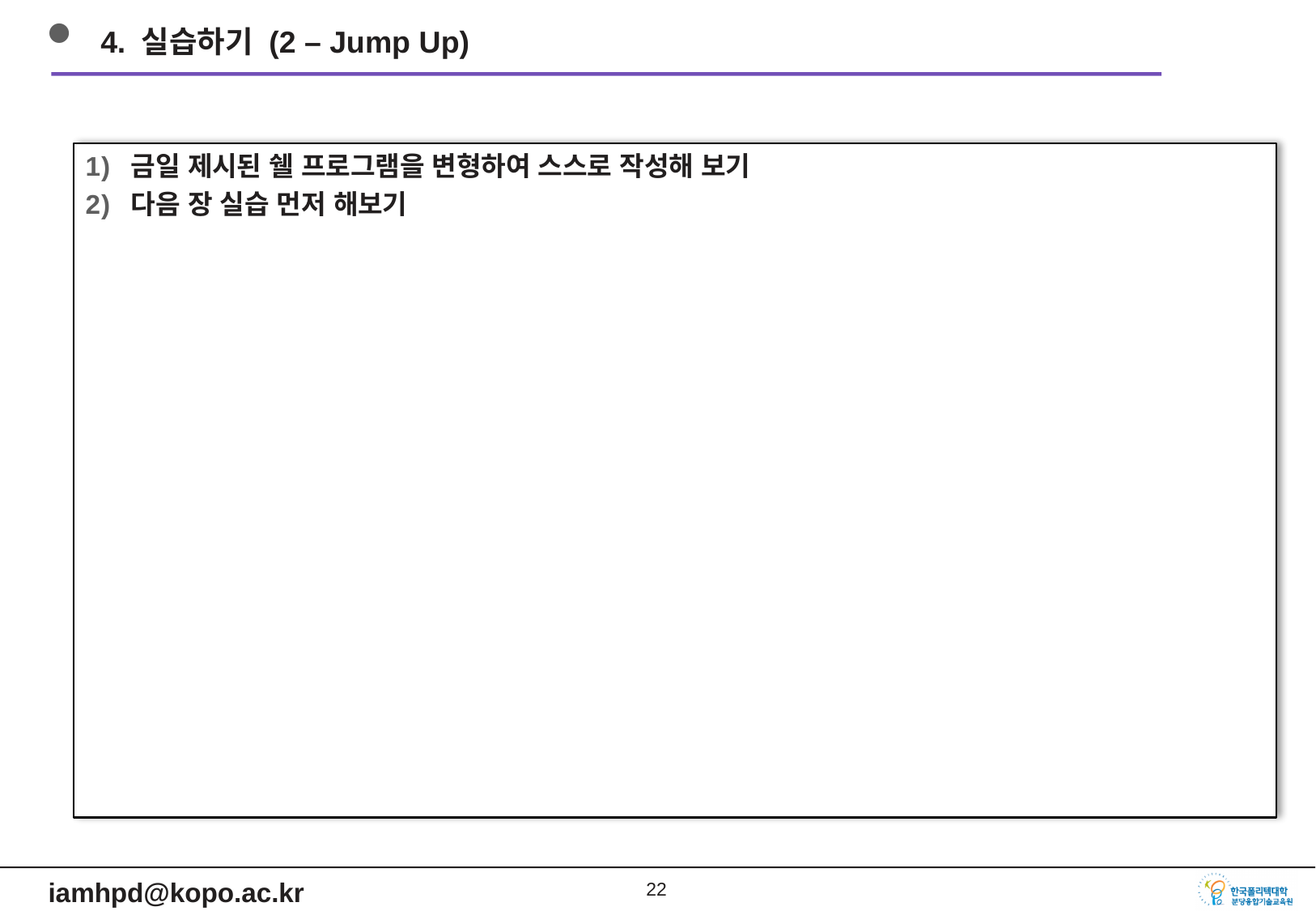

4. 실습하기 (2 – Jump Up)
금일 제시된 쉘 프로그램을 변형하여 스스로 작성해 보기
다음 장 실습 먼저 해보기
22